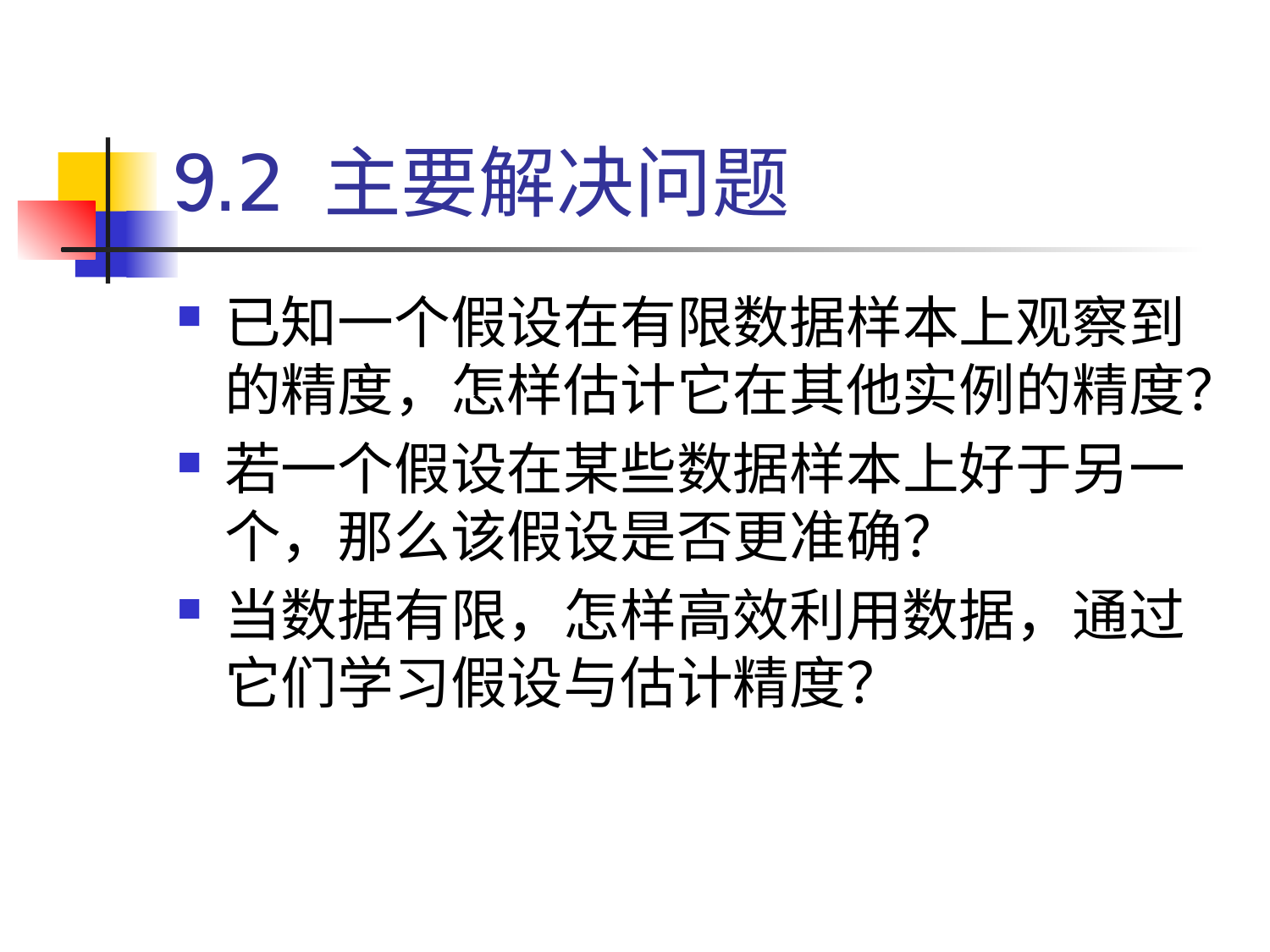

# 9.2 主要解决问题
已知一个假设在有限数据样本上观察到的精度，怎样估计它在其他实例的精度？
若一个假设在某些数据样本上好于另一个，那么该假设是否更准确？
当数据有限，怎样高效利用数据，通过它们学习假设与估计精度？